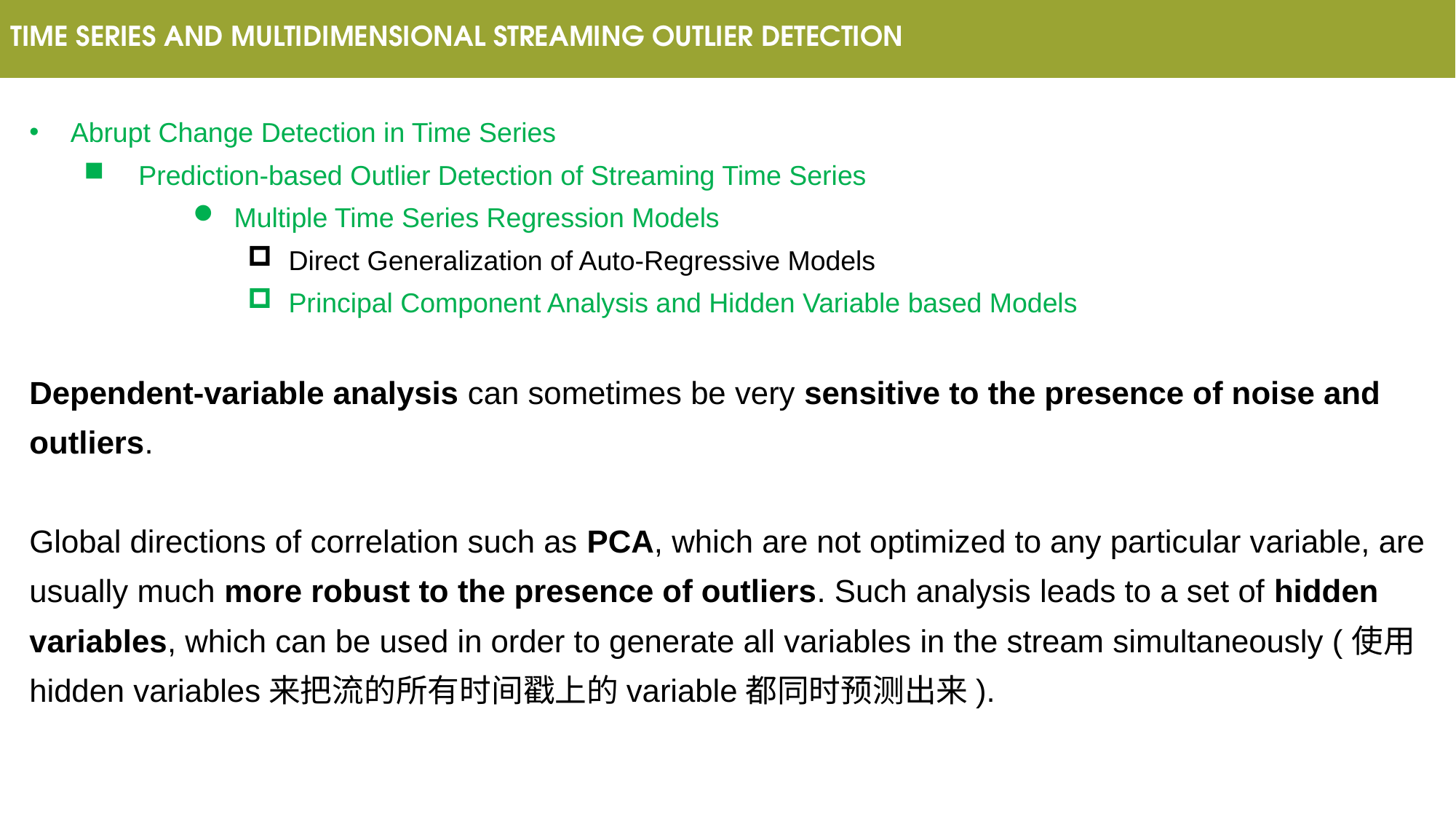

TIME SERIES AND MULTIDIMENSIONAL STREAMING OUTLIER DETECTION

Abrupt Change Detection in Time Series
Prediction-based Outlier Detection of Streaming Time Series
Multiple Time Series Regression Models
Direct Generalization of Auto-Regressive Models
Principal Component Analysis and Hidden Variable based Models

Dependent-variable analysis can sometimes be very sensitive to the presence of noise and outliers.

Global directions of correlation such as PCA, which are not optimized to any particular variable, are usually much more robust to the presence of outliers. Such analysis leads to a set of hidden variables, which can be used in order to generate all variables in the stream simultaneously (使用hidden variables来把流的所有时间戳上的variable都同时预测出来).